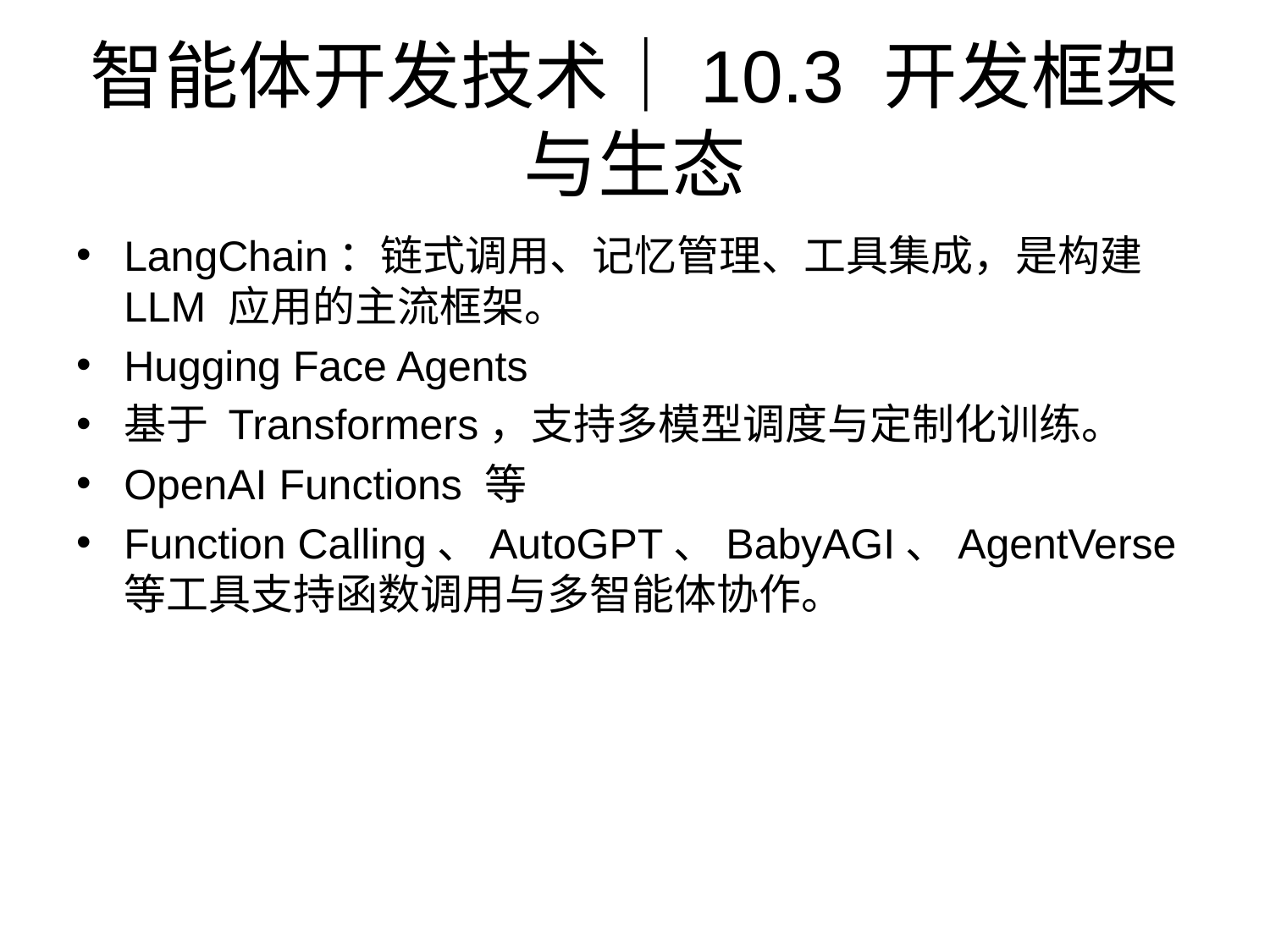

# 智能体开发技术｜10.3 开发框架与生态
LangChain：链式调用、记忆管理、工具集成，是构建 LLM 应用的主流框架。
Hugging Face Agents
基于 Transformers，支持多模型调度与定制化训练。
OpenAI Functions 等
Function Calling、AutoGPT、BabyAGI、AgentVerse 等工具支持函数调用与多智能体协作。